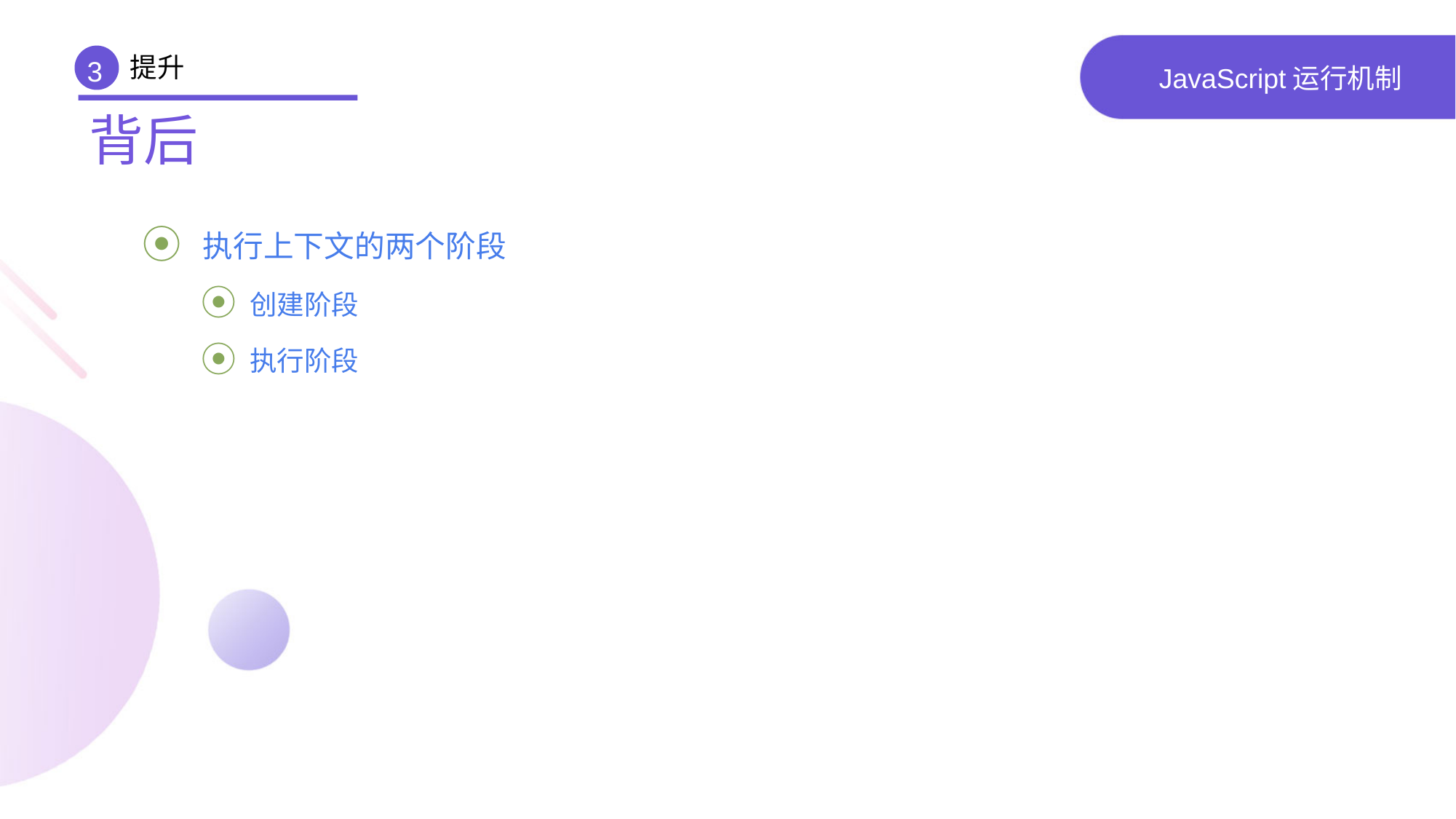

提升
3
# JavaScript运行机制
背后
  执行上下文的两个阶段
 创建阶段
 执行阶段